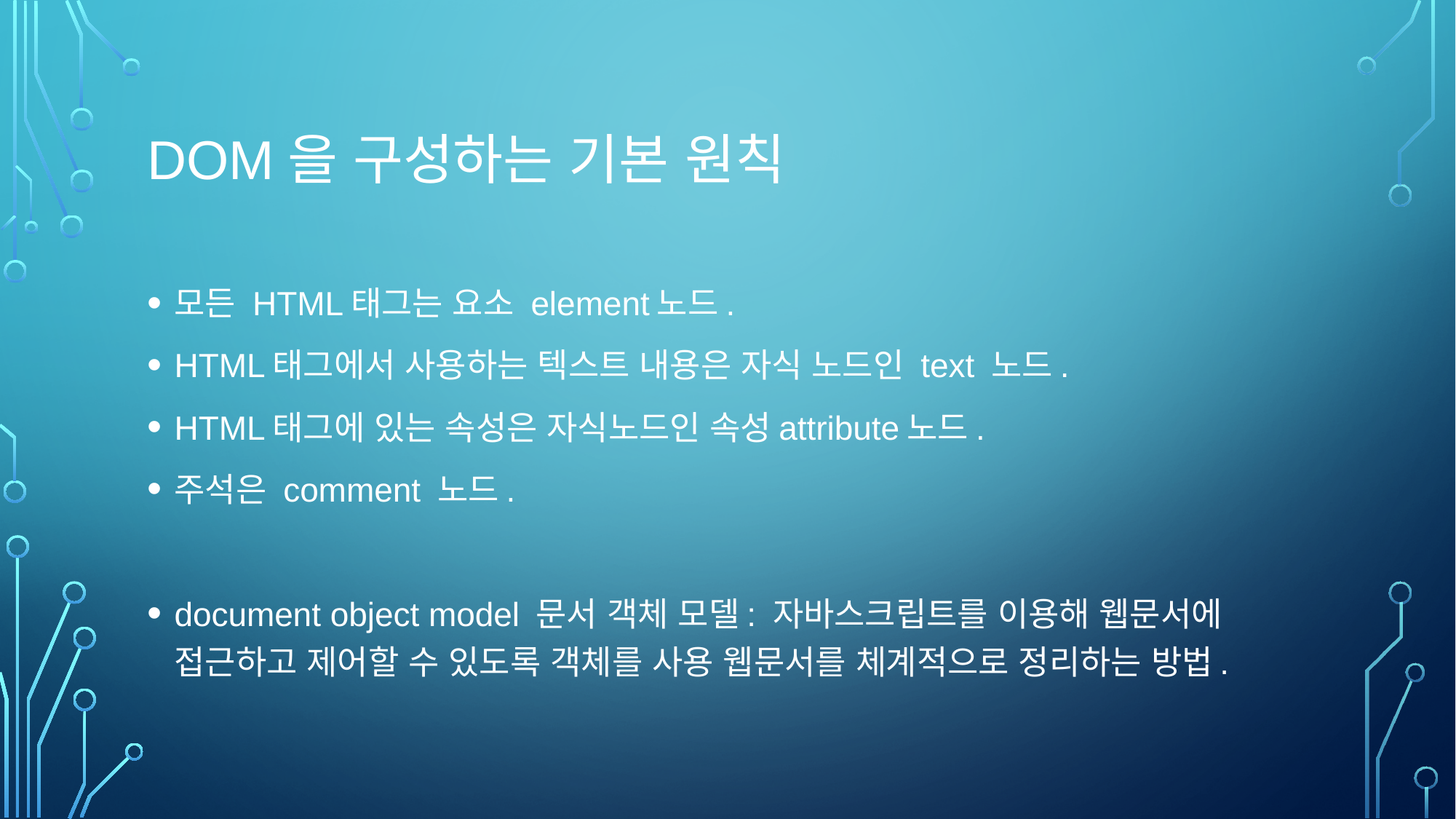

# DOM을 구성하는 기본 원칙
모든 HTML태그는 요소 element노드.
HTML태그에서 사용하는 텍스트 내용은 자식 노드인 text 노드.
HTML태그에 있는 속성은 자식노드인 속성attribute노드.
주석은 comment 노드.

document object model 문서 객체 모델: 자바스크립트를 이용해 웹문서에 접근하고 제어할 수 있도록 객체를 사용 웹문서를 체계적으로 정리하는 방법.